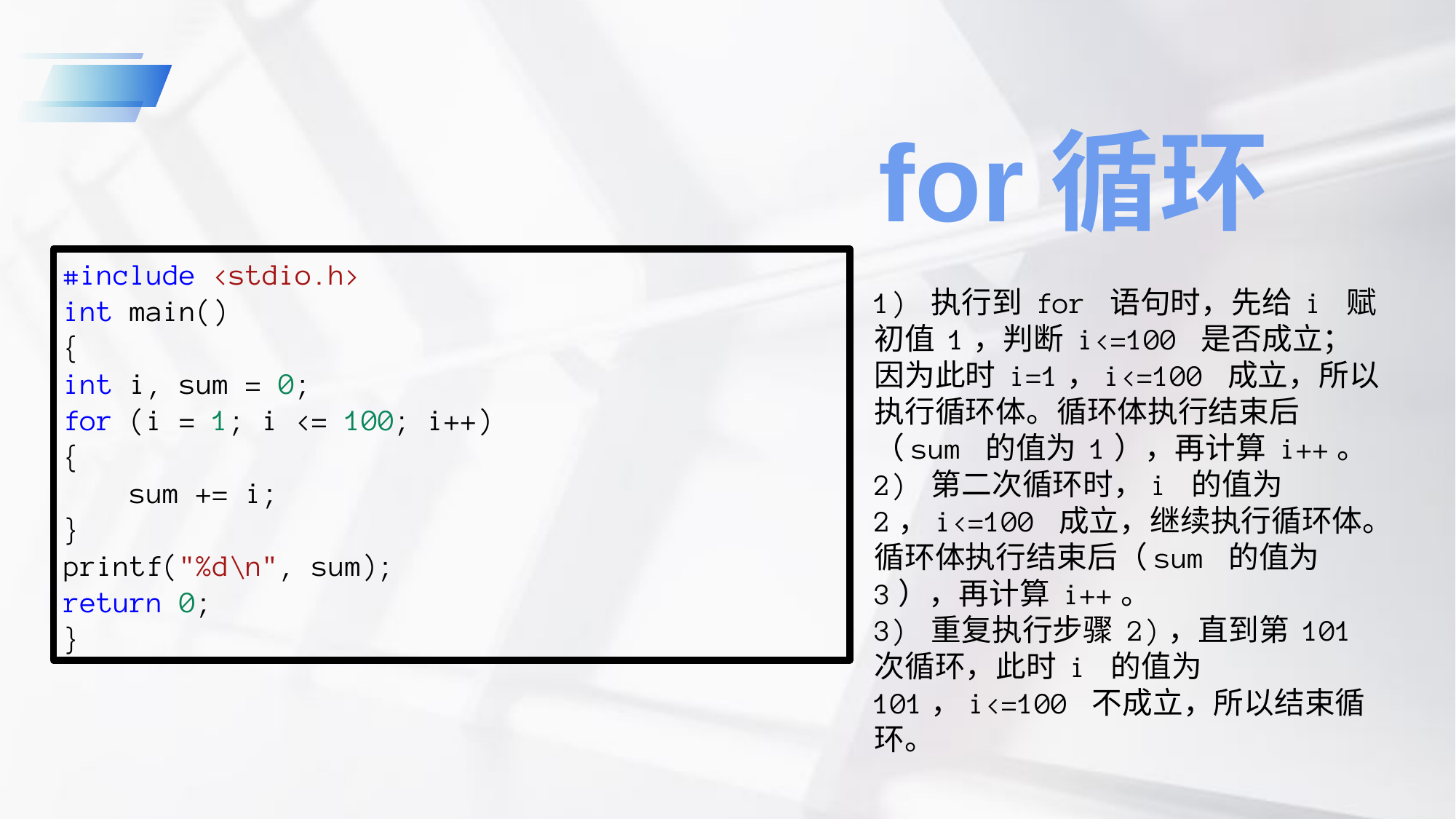

for循环
#include <stdio.h>
int main()
{
int i, sum = 0;
for (i = 1; i <= 100; i++)
{
    sum += i;
}
printf("%d\n", sum);
return 0;
}
1) 执行到 for 语句时，先给 i 赋初值 1，判断 i<=100 是否成立；因为此时 i=1，i<=100 成立，所以执行循环体。循环体执行结束后（sum 的值为 1），再计算 i++。
2) 第二次循环时，i 的值为 2，i<=100 成立，继续执行循环体。循环体执行结束后（sum 的值为 3），再计算 i++。
3) 重复执行步骤 2)，直到第 101 次循环，此时 i 的值为 101，i<=100 不成立，所以结束循环。